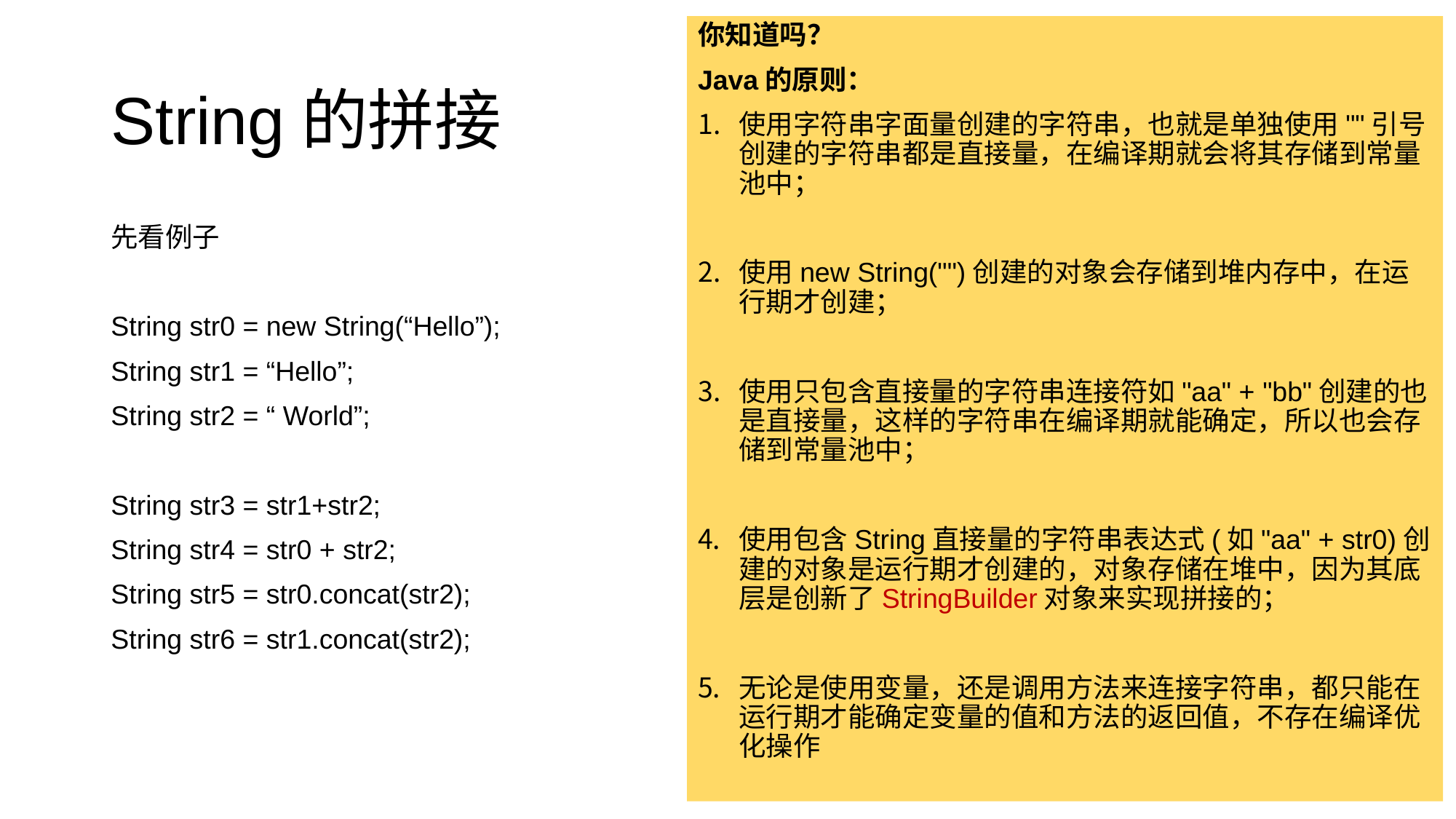

你知道吗？
Java的原则：
使用字符串字面量创建的字符串，也就是单独使用""引号创建的字符串都是直接量，在编译期就会将其存储到常量池中；

使用new String("")创建的对象会存储到堆内存中，在运行期才创建；

使用只包含直接量的字符串连接符如"aa" + "bb"创建的也是直接量，这样的字符串在编译期就能确定，所以也会存储到常量池中；

使用包含String直接量的字符串表达式(如"aa" + str0)创建的对象是运行期才创建的，对象存储在堆中，因为其底层是创新了StringBuilder对象来实现拼接的；

无论是使用变量，还是调用方法来连接字符串，都只能在运行期才能确定变量的值和方法的返回值，不存在编译优化操作
# String的拼接
先看例子

String str0 = new String(“Hello”);
String str1 = “Hello”;
String str2 = “ World”;

String str3 = str1+str2;
String str4 = str0 + str2;
String str5 = str0.concat(str2);
String str6 = str1.concat(str2);